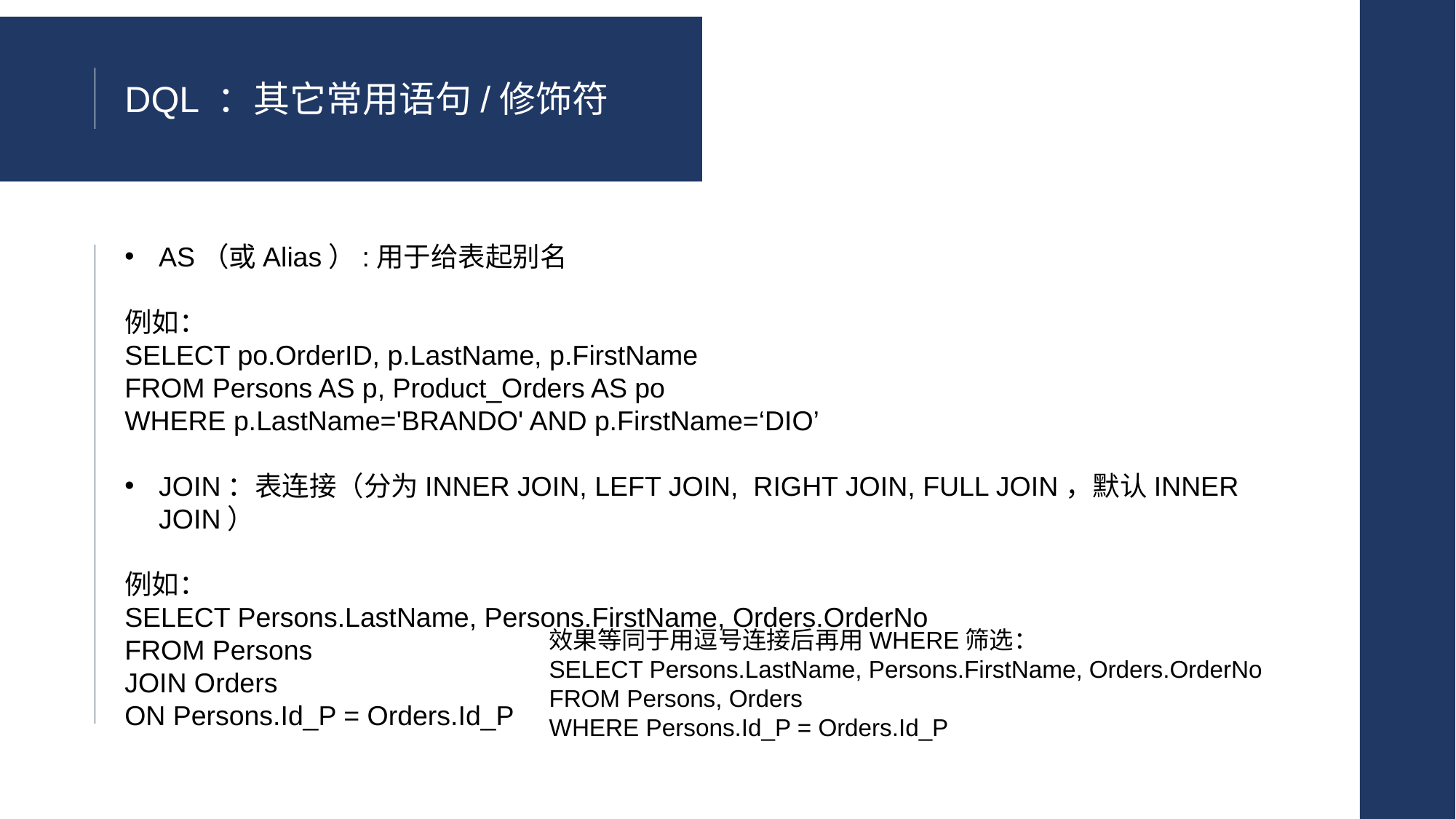

DQL ：其它常用语句/修饰符
AS（或Alias）:用于给表起别名

例如：
SELECT po.OrderID, p.LastName, p.FirstName
FROM Persons AS p, Product_Orders AS po
WHERE p.LastName='BRANDO' AND p.FirstName=‘DIO’

JOIN：表连接（分为INNER JOIN, LEFT JOIN,  RIGHT JOIN, FULL JOIN，默认INNER JOIN）

例如：
SELECT Persons.LastName, Persons.FirstName, Orders.OrderNo
FROM Persons
JOIN Orders
ON Persons.Id_P = Orders.Id_P
效果等同于用逗号连接后再用WHERE筛选：
SELECT Persons.LastName, Persons.FirstName, Orders.OrderNo
FROM Persons, Orders
WHERE Persons.Id_P = Orders.Id_P